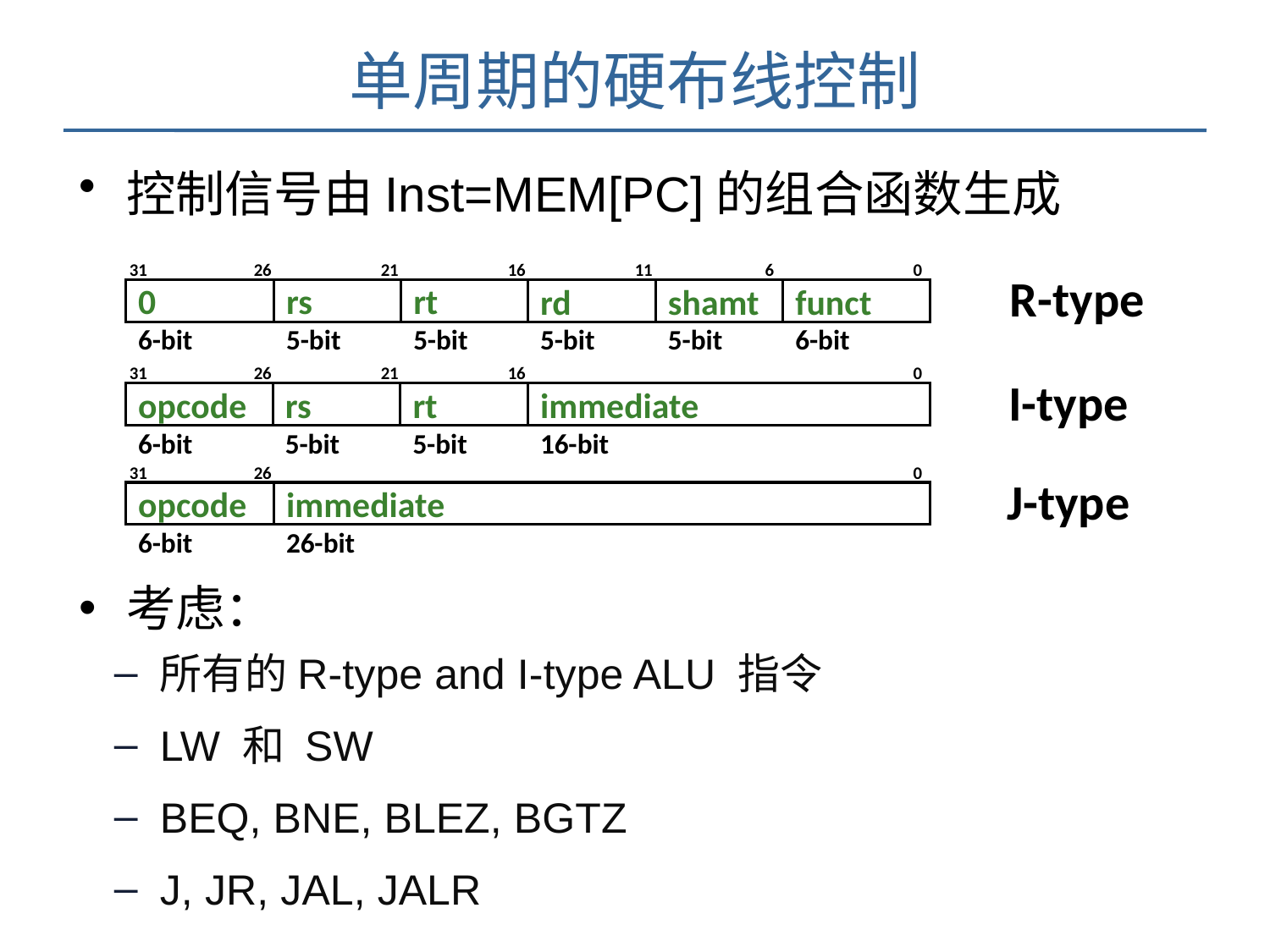

# 单周期的硬布线控制
控制信号由Inst=MEM[PC]的组合函数生成

考虑：
所有的R-type and I-type ALU 指令
LW 和 SW
BEQ, BNE, BLEZ, BGTZ
J, JR, JAL, JALR

31
26
21
16
11
6
0
R-type
0
6-bit
rs
5-bit
rt
5-bit
rd
5-bit
shamt
5-bit
funct
6-bit
31
26
21
16
0
I-type
opcode
6-bit
rs
5-bit
rt
5-bit
immediate
16-bit
31
26
0
J-type
opcode
6-bit
immediate
26-bit